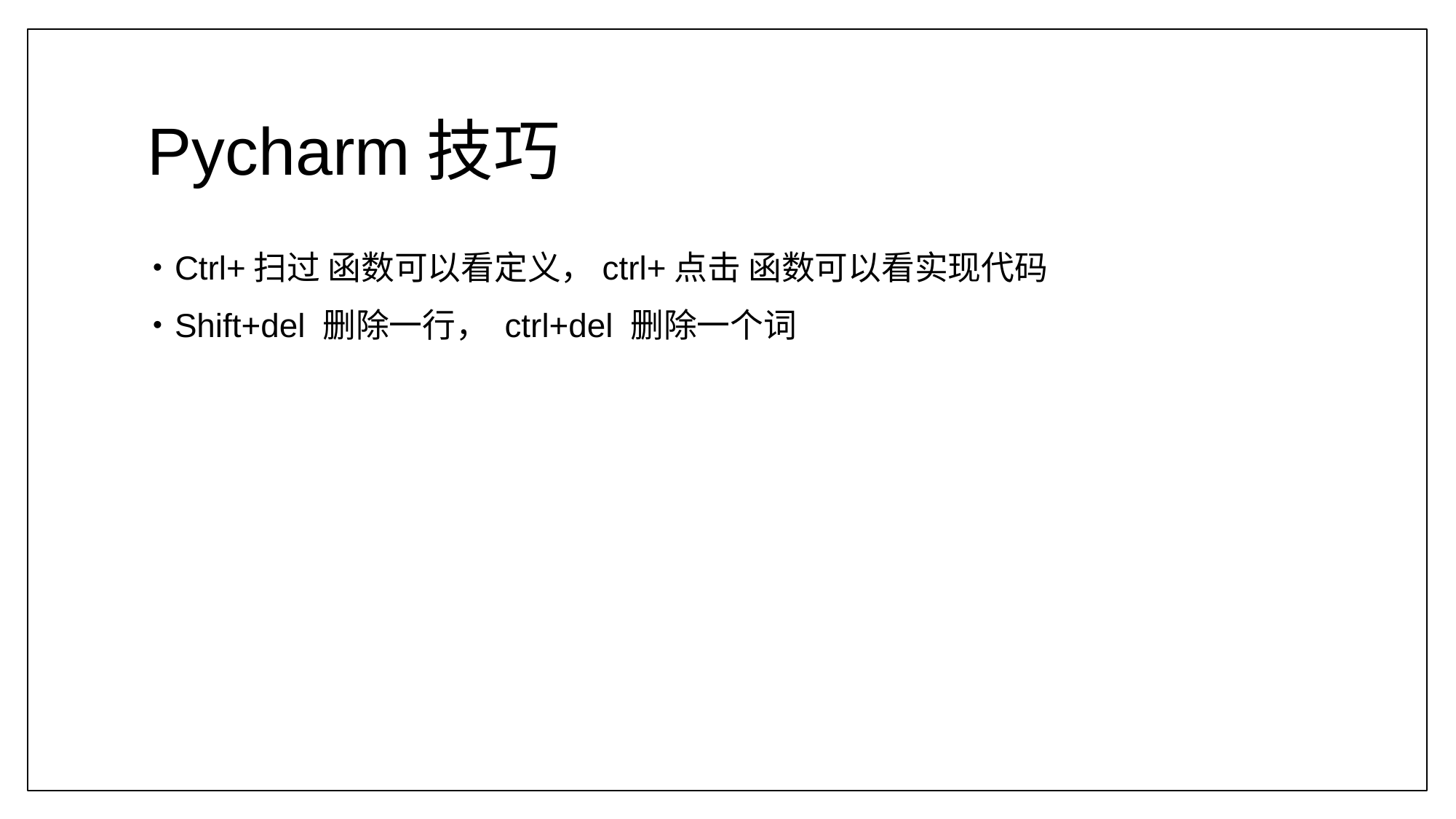

# Pycharm技巧
Ctrl+扫过 函数可以看定义，ctrl+点击 函数可以看实现代码
Shift+del 删除一行， ctrl+del 删除一个词